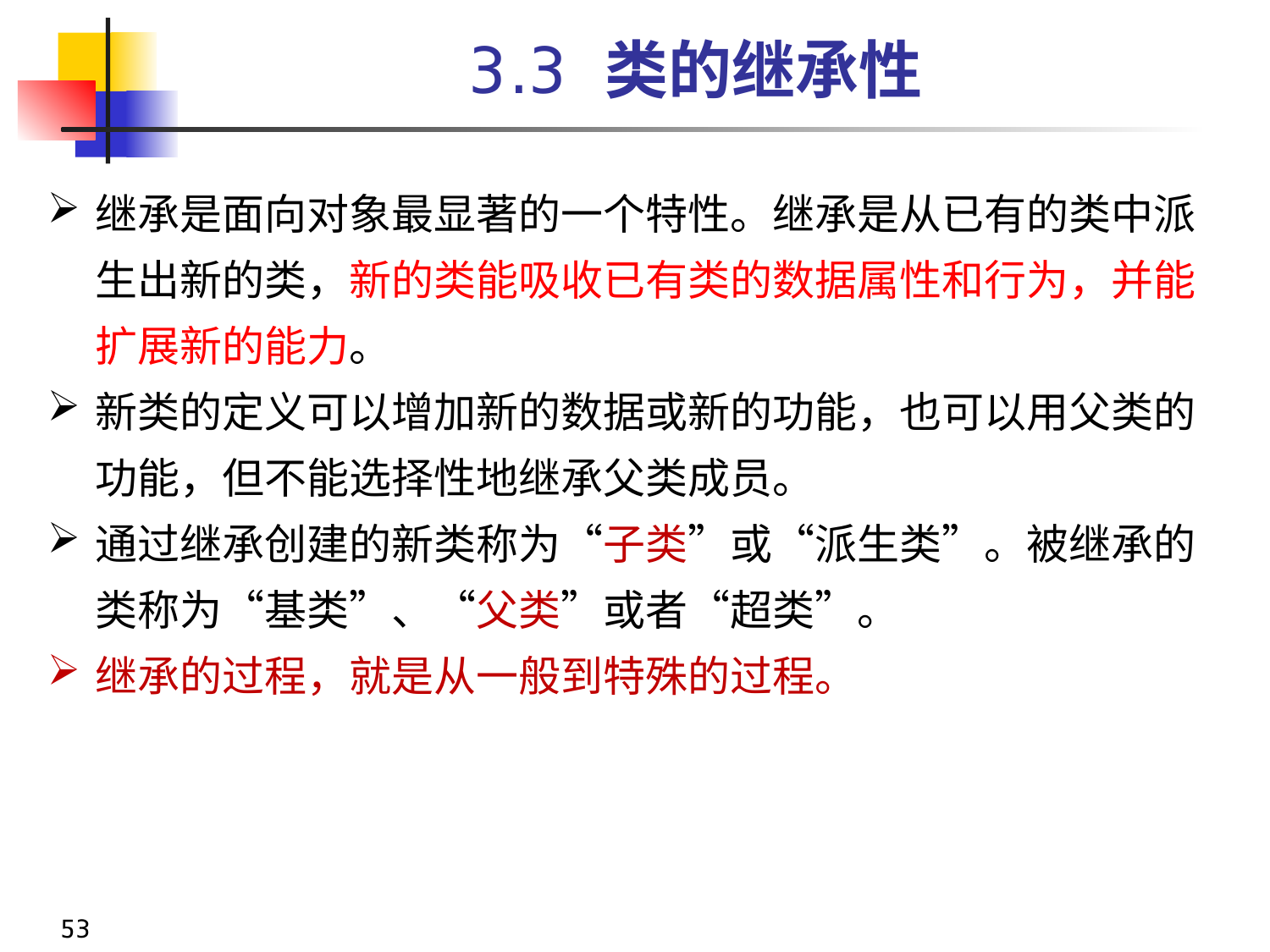

# 3.3 类的继承性
继承是面向对象最显著的一个特性。继承是从已有的类中派生出新的类，新的类能吸收已有类的数据属性和行为，并能扩展新的能力。
新类的定义可以增加新的数据或新的功能，也可以用父类的功能，但不能选择性地继承父类成员。
通过继承创建的新类称为“子类”或“派生类”。被继承的类称为“基类”、“父类”或者“超类”。
继承的过程，就是从一般到特殊的过程。
53